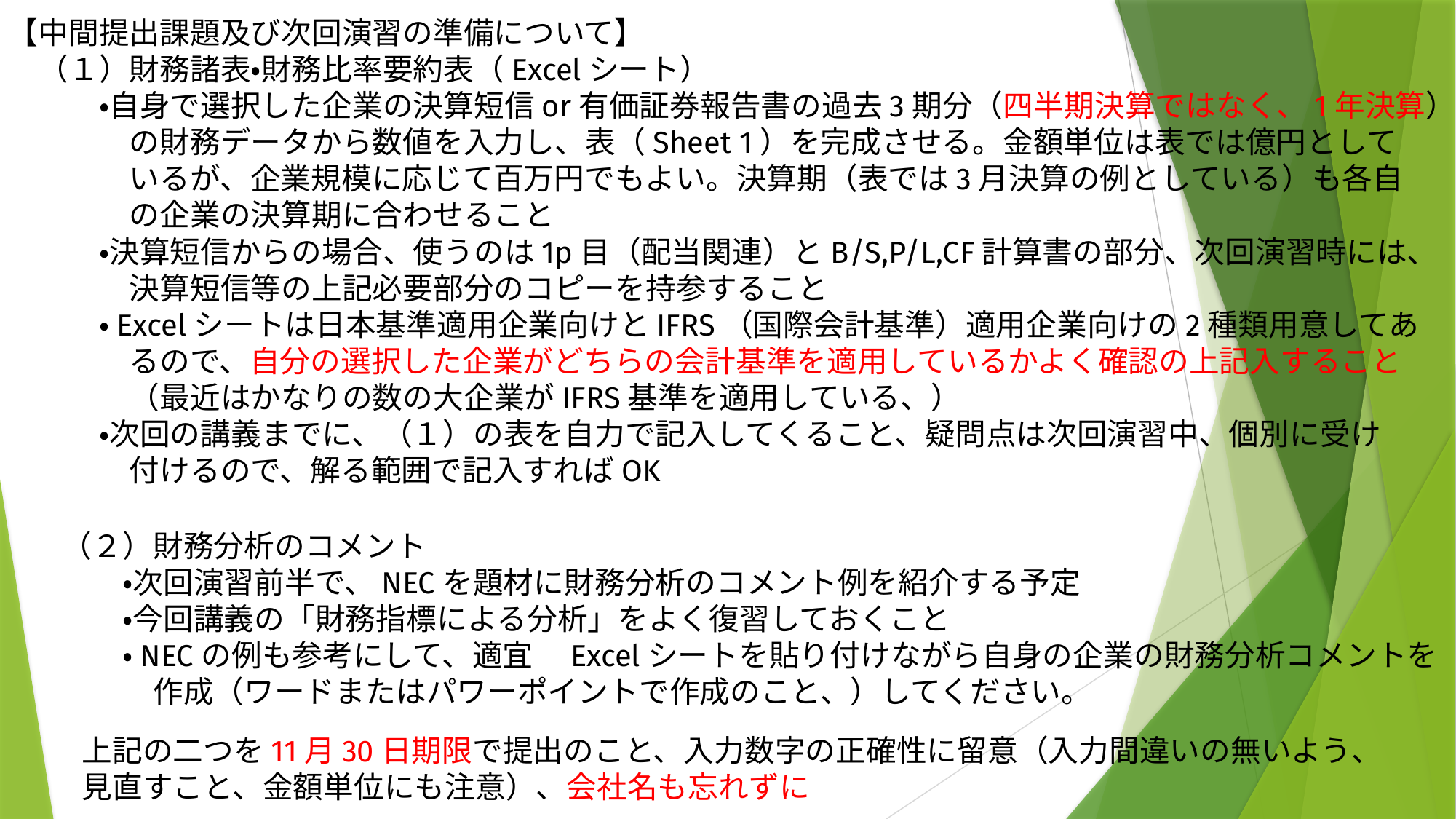

【中間提出課題及び次回演習の準備について】
　（１）財務諸表・財務比率要約表（Excelシート）
　　　・自身で選択した企業の決算短信or有価証券報告書の過去3期分（四半期決算ではなく、1年決算）
　　　　の財務データから数値を入力し、表（Sheet 1）を完成させる。金額単位は表では億円として
　　　　いるが、企業規模に応じて百万円でもよい。決算期（表では3月決算の例としている）も各自
　　　　の企業の決算期に合わせること
　　　・決算短信からの場合、使うのは1p目（配当関連）とB/S,P/L,CF計算書の部分、次回演習時には、
　　　　決算短信等の上記必要部分のコピーを持参すること
　　　・Excelシートは日本基準適用企業向けとIFRS（国際会計基準）適用企業向けの2種類用意してあ
　　　　るので、自分の選択した企業がどちらの会計基準を適用しているかよく確認の上記入すること
　　　　（最近はかなりの数の大企業がIFRS基準を適用している、）
　　　・次回の講義までに、（１）の表を自力で記入してくること、疑問点は次回演習中、個別に受け
　　　　付けるので、解る範囲で記入すればOK
（２）財務分析のコメント
　　・次回演習前半で、NECを題材に財務分析のコメント例を紹介する予定
　　・今回講義の「財務指標による分析」をよく復習しておくこと
　　・NECの例も参考にして、適宜　Excelシートを貼り付けながら自身の企業の財務分析コメントを
　　　作成（ワードまたはパワーポイントで作成のこと、）してください。
上記の二つを11月30日期限で提出のこと、入力数字の正確性に留意（入力間違いの無いよう、
見直すこと、金額単位にも注意）、会社名も忘れずに